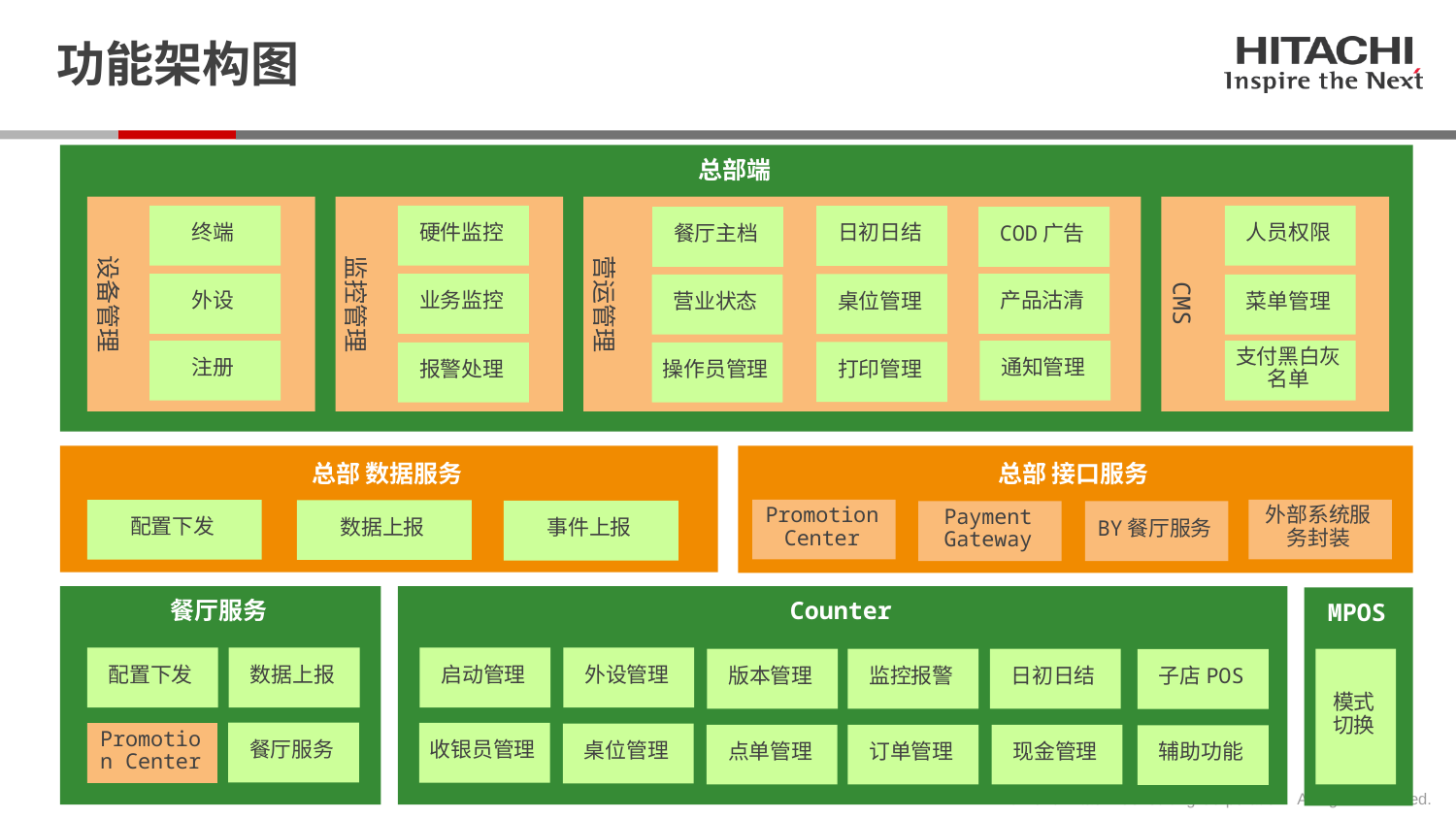

# 功能架构图
总部端
设备管理
监控管理
营运管理
CMS
终端
硬件监控
人员权限
日初日结
餐厅主档
COD广告
外设
业务监控
产品沽清
桌位管理
营业状态
菜单管理
注册
通知管理
支付黑白灰名单
打印管理
报警处理
操作员管理
总部 数据服务
总部 接口服务
Promotion Center
外部系统服务封装
配置下发
数据上报
事件上报
BY餐厅服务
Payment Gateway
Counter
餐厅服务
MPOS
配置下发
数据上报
启动管理
外设管理
版本管理
监控报警
日初日结
模式切换
子店POS
餐厅服务
收银员管理
Promotion Center
桌位管理
点单管理
订单管理
现金管理
辅助功能